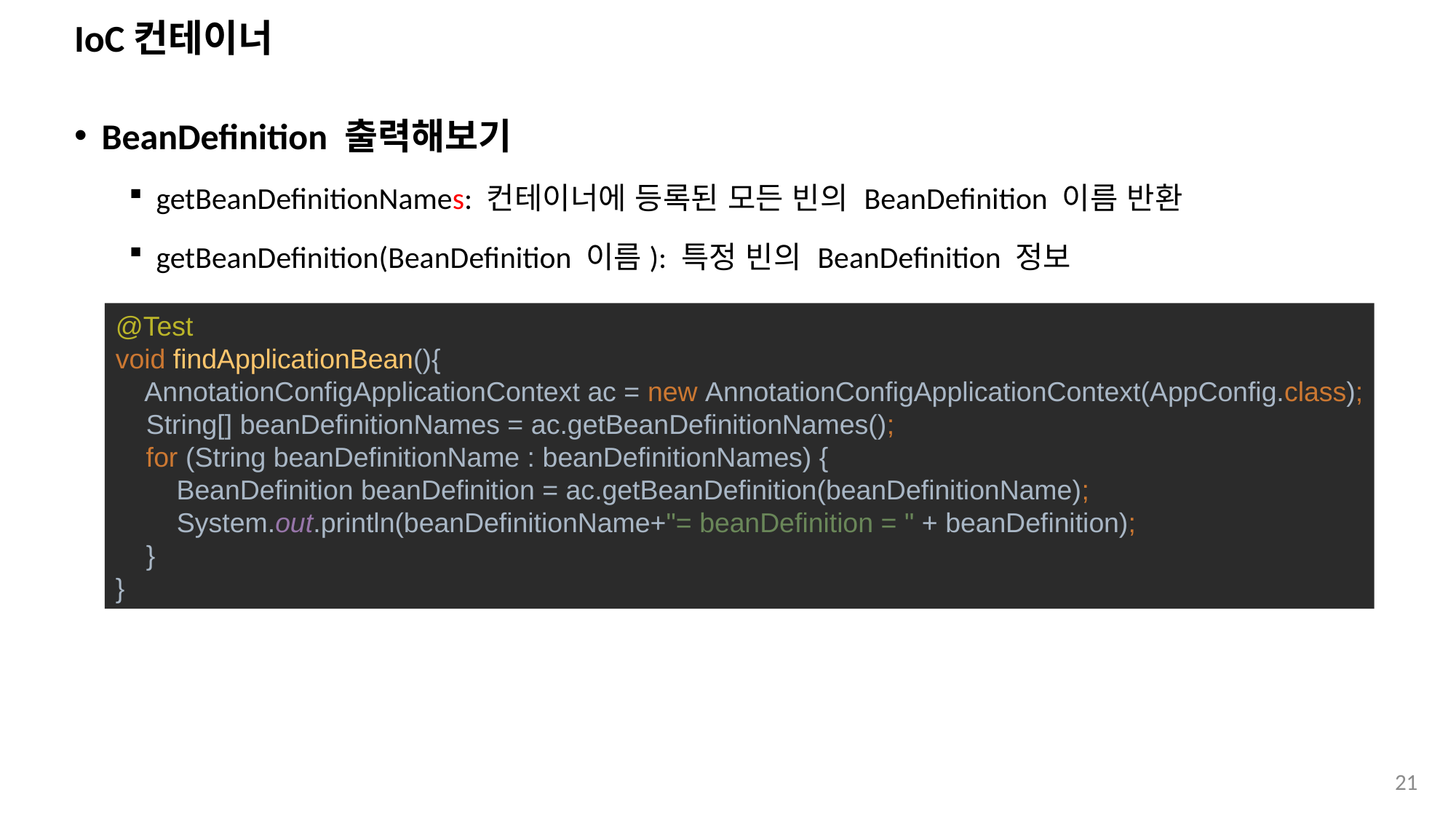

# IoC컨테이너
BeanDefinition 출력해보기
getBeanDefinitionNames: 컨테이너에 등록된 모든 빈의 BeanDefinition 이름 반환
getBeanDefinition(BeanDefinition 이름): 특정 빈의 BeanDefinition 정보
@Test
void findApplicationBean(){
    AnnotationConfigApplicationContext ac = new AnnotationConfigApplicationContext(AppConfig.class);
    String[] beanDefinitionNames = ac.getBeanDefinitionNames();
    for (String beanDefinitionName : beanDefinitionNames) {
        BeanDefinition beanDefinition = ac.getBeanDefinition(beanDefinitionName);
        System.out.println(beanDefinitionName+"= beanDefinition = " + beanDefinition);
    }
}
21